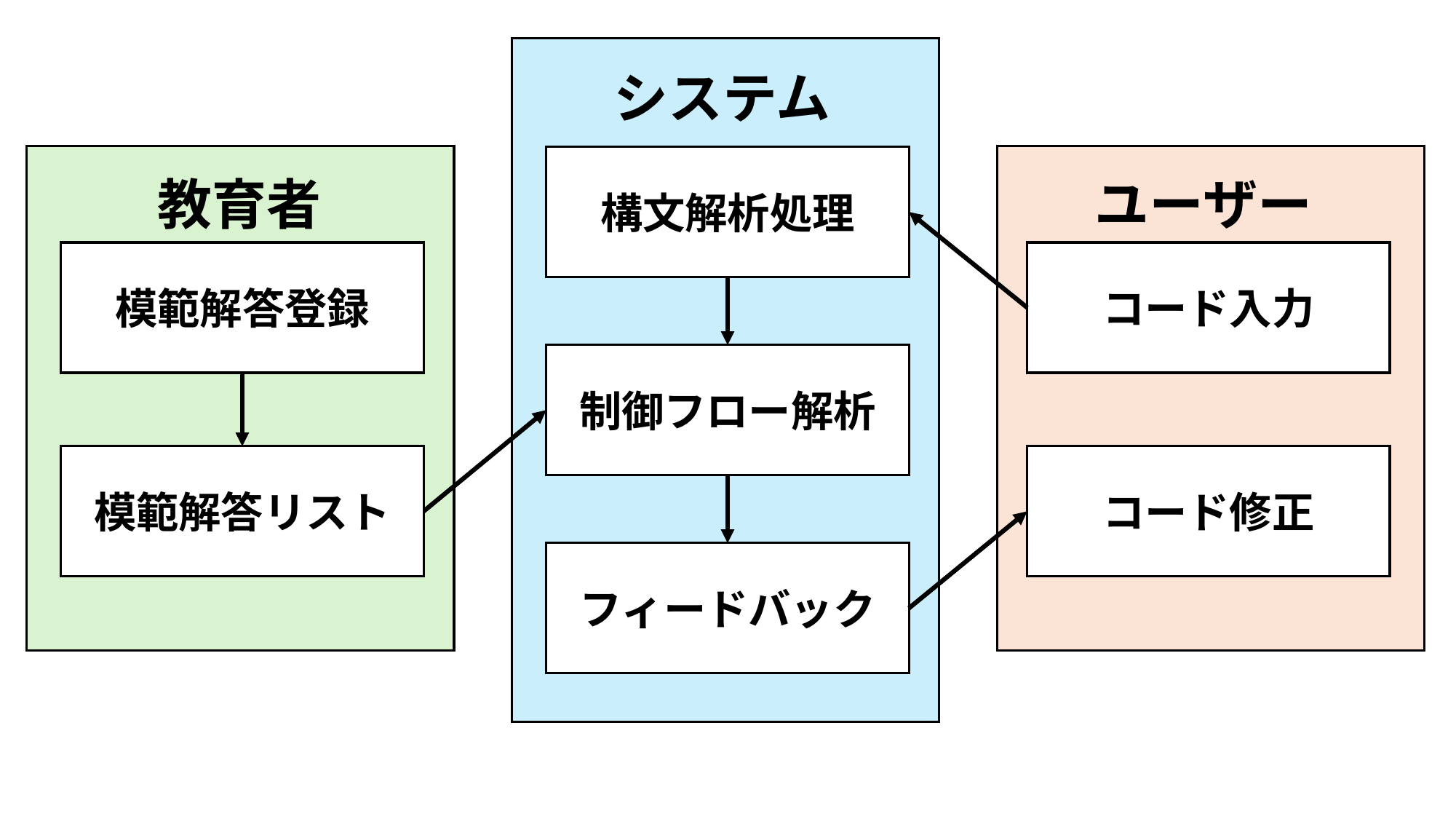

システム

構文解析処理
教育者
ユーザー
模範解答登録
コード入力
制御フロー解析
模範解答リスト
コード修正
フィードバック